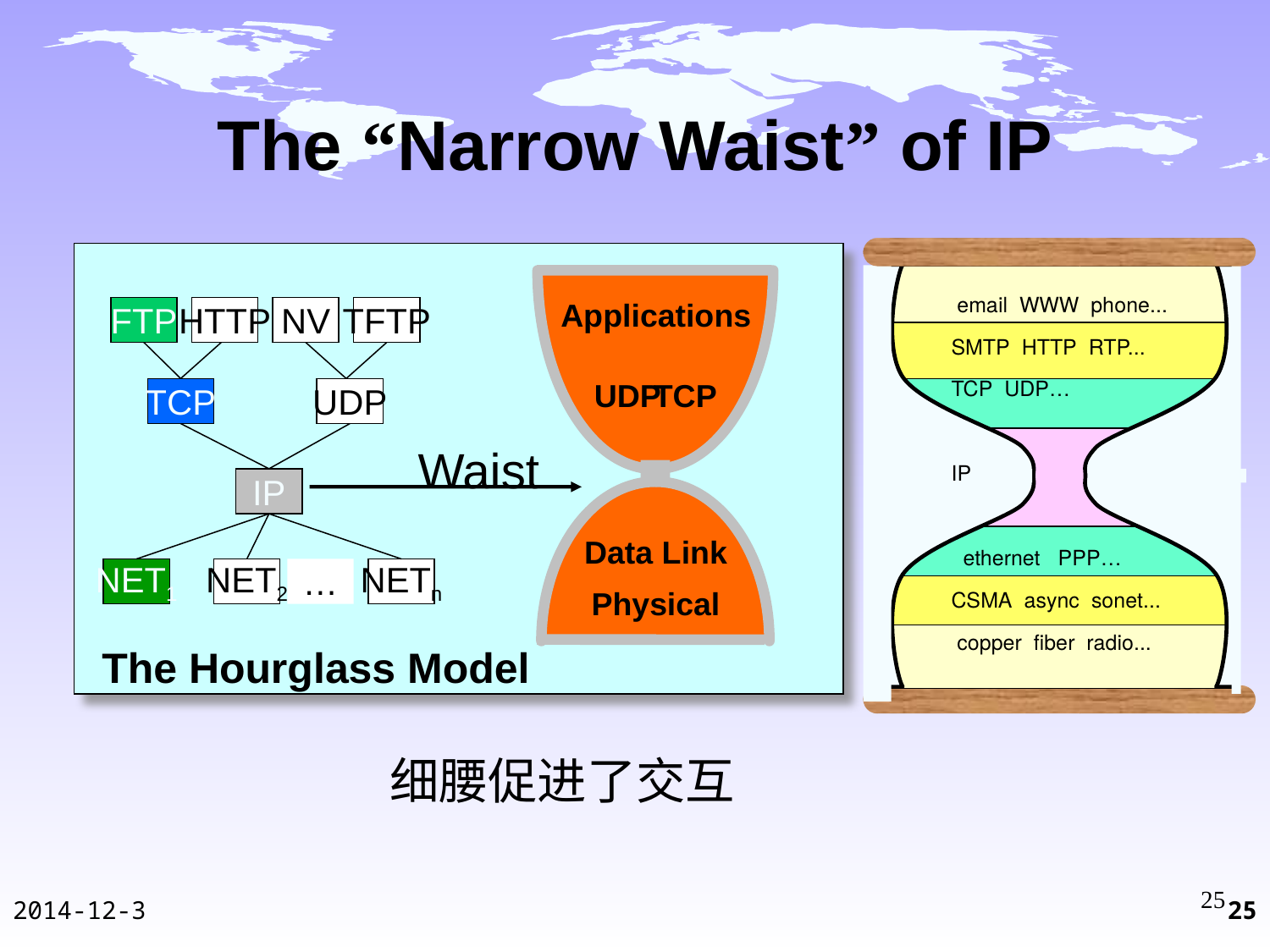

The “Narrow Waist” of IP

 email  WWW  phone...
SMTP  HTTP  RTP...
TCP  UDP…

IP

  ethernet   PPP…
CSMA  async  sonet...
 copper  fiber  radio...

Applications
FTP
HTTP
NV
TFTP
UDP
TCP
TCP
UDP
Waist

IP

Data Link
NET1
NET2
…
NETn
Physical
The Hourglass Model

细腰促进了交互
25
2014-12-3
25